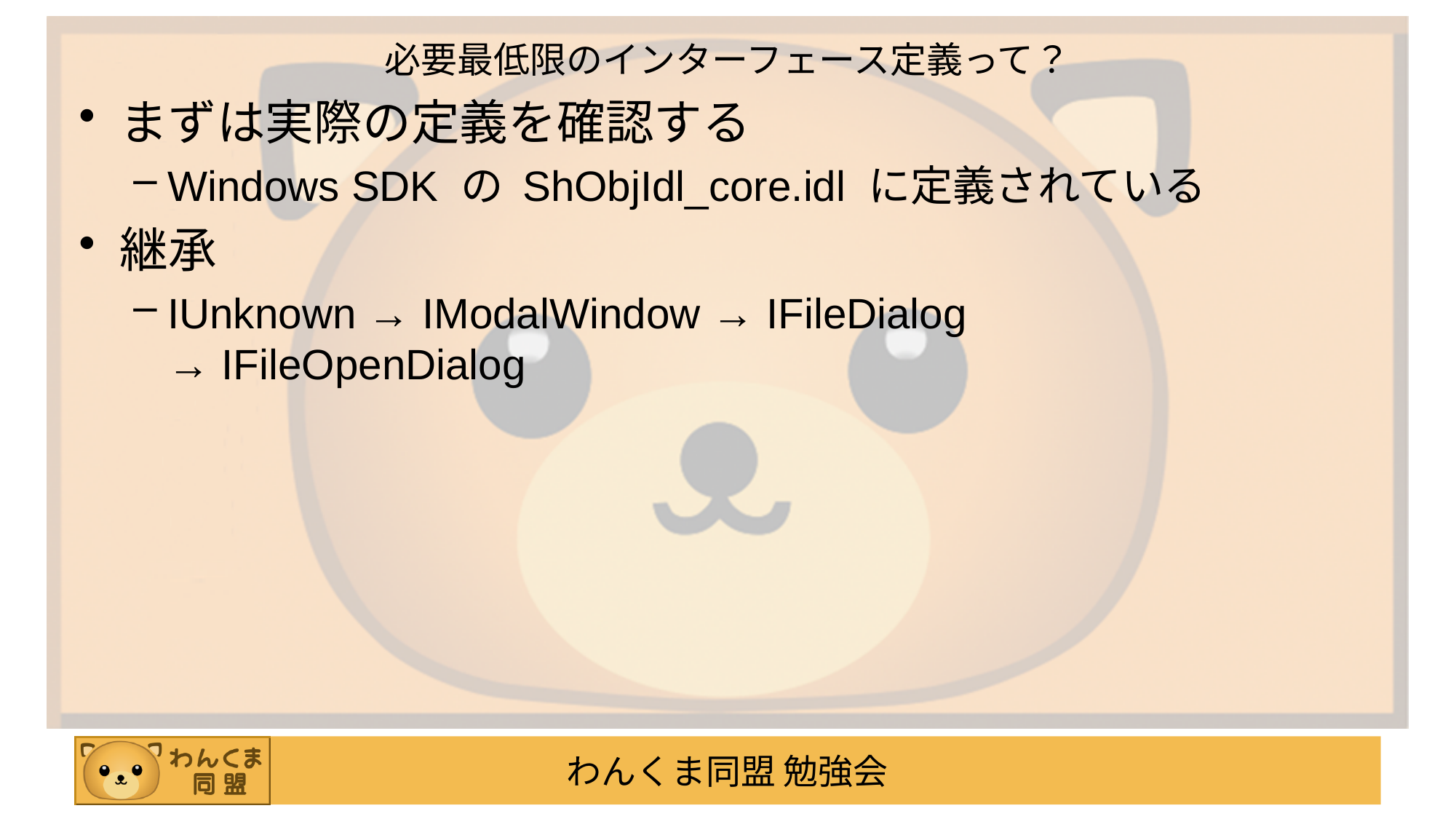

# 必要最低限のインターフェース定義って？
まずは実際の定義を確認する
Windows SDK の ShObjIdl_core.idl に定義されている
継承
IUnknown → IModalWindow → IFileDialog
→ IFileOpenDialog